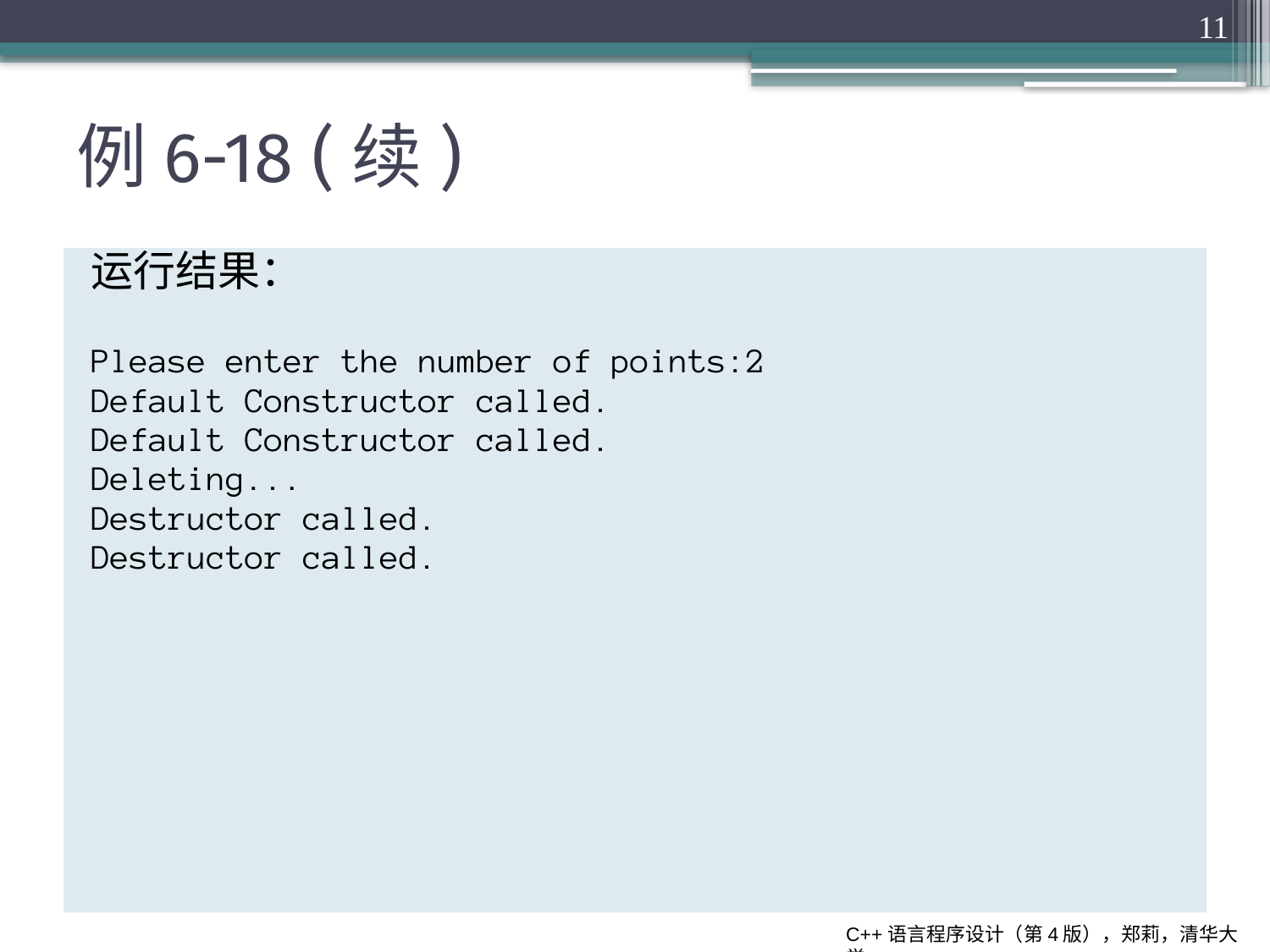

11
# 例6-18 (续)
运行结果：

Please enter the number of points:2
Default Constructor called.
Default Constructor called.
Deleting...
Destructor called.
Destructor called.